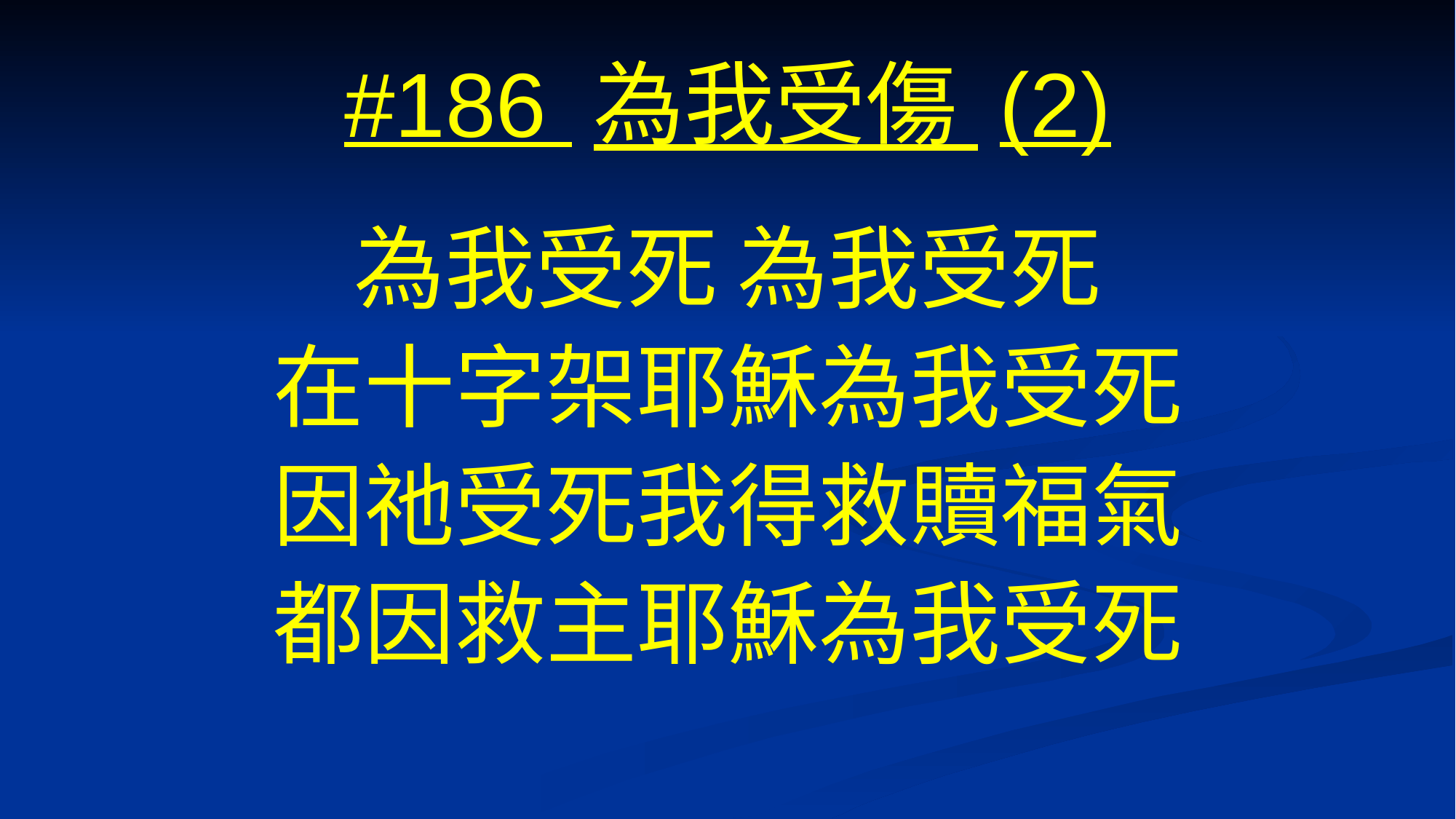

# #186 為我受傷 (2)
為我受死 為我受死
在十字架耶穌為我受死
因祂受死我得救贖福氣
都因救主耶穌為我受死